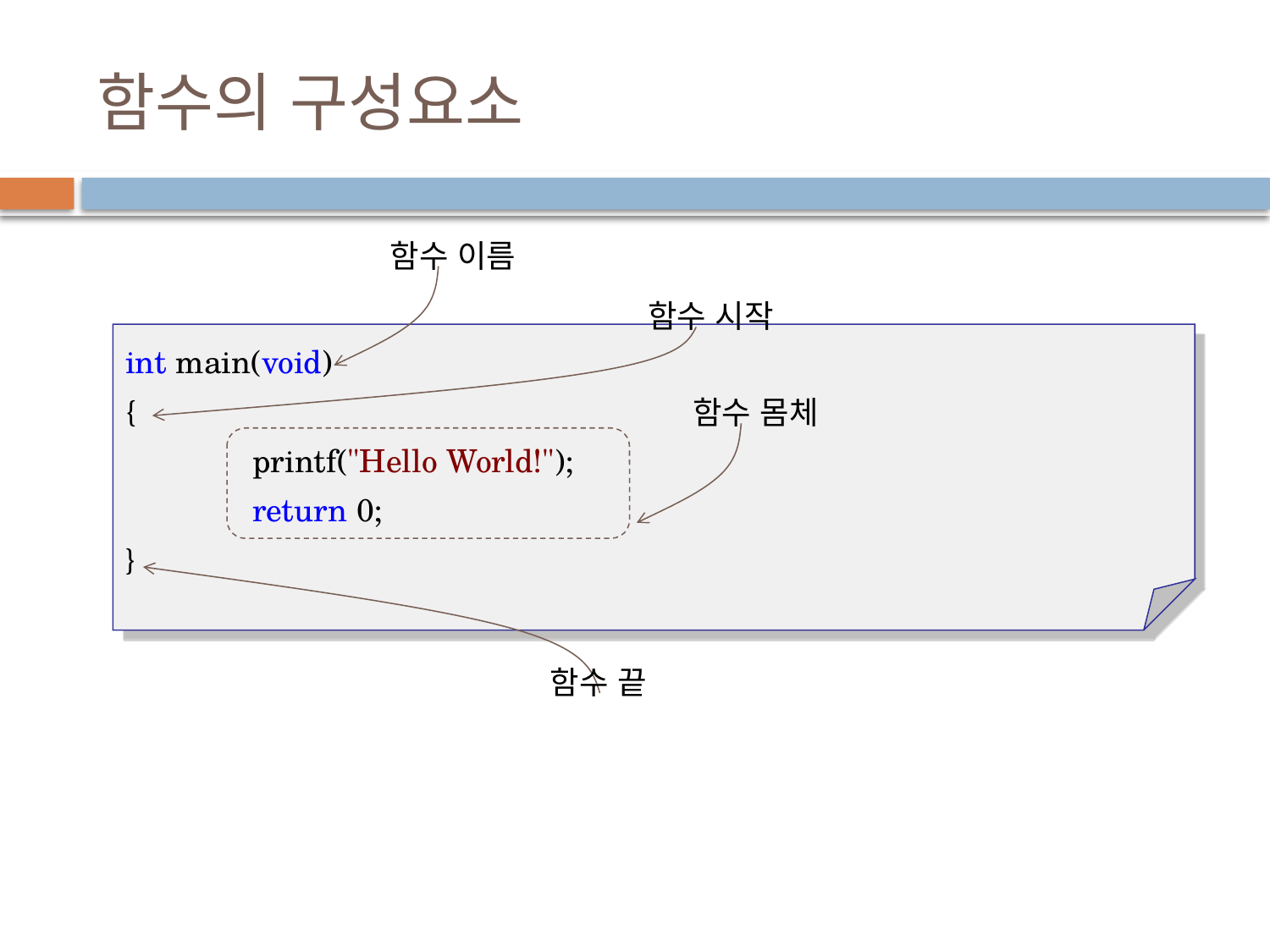

# 함수의 구성요소
함수 이름

함수 시작
int main(void)
{
	printf("Hello World!");
	return 0;
}

함수 몸체

함수 끝